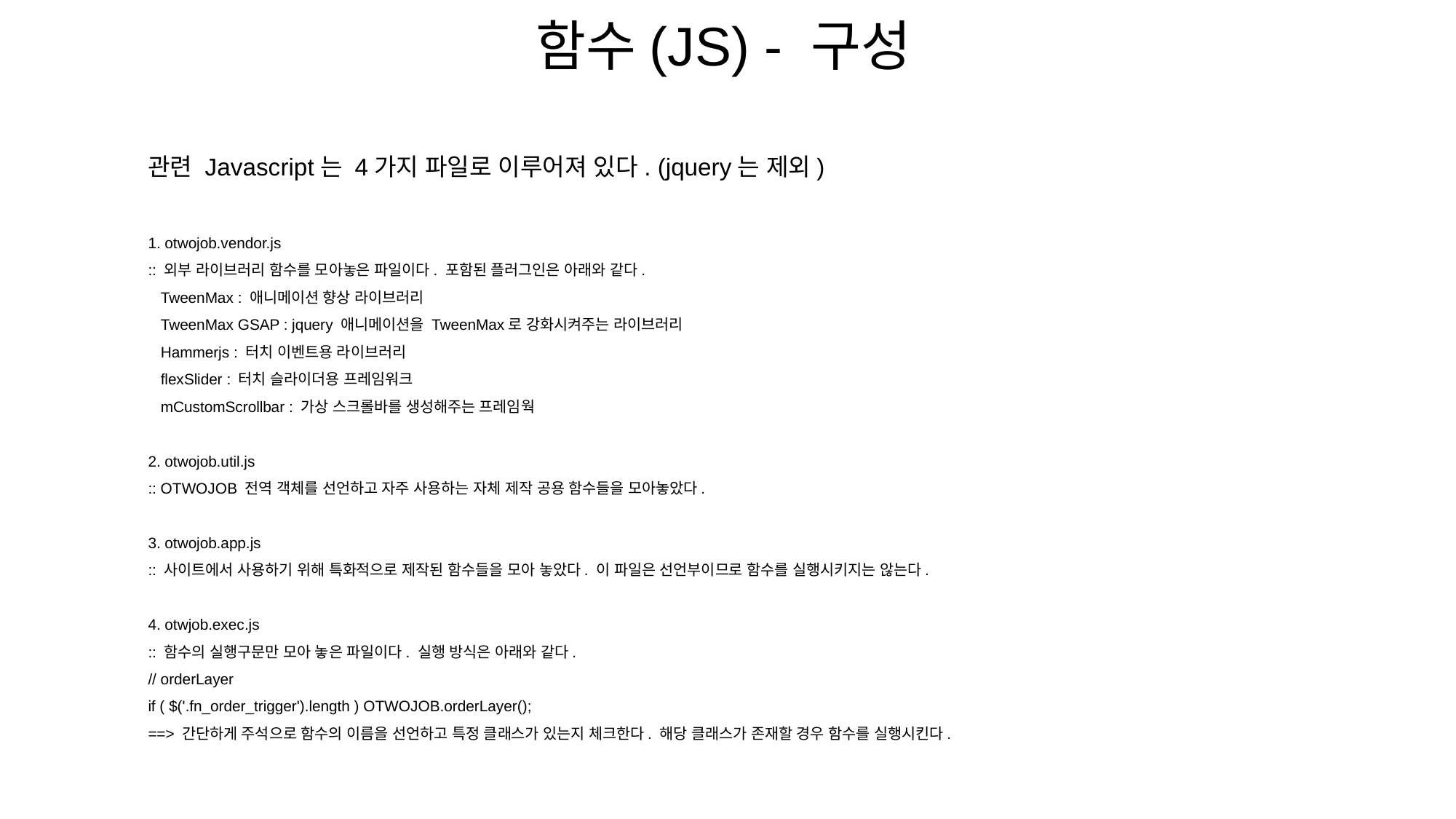

함수(JS) - 구성
관련 Javascript는 4가지 파일로 이루어져 있다. (jquery는 제외)

1. otwojob.vendor.js
:: 외부 라이브러리 함수를 모아놓은 파일이다. 포함된 플러그인은 아래와 같다.
   TweenMax : 애니메이션 향상 라이브러리
   TweenMax GSAP : jquery 애니메이션을 TweenMax로 강화시켜주는 라이브러리
   Hammerjs : 터치 이벤트용 라이브러리
   flexSlider : 터치 슬라이더용 프레임워크
   mCustomScrollbar : 가상 스크롤바를 생성해주는 프레임웍

2. otwojob.util.js
:: OTWOJOB 전역 객체를 선언하고 자주 사용하는 자체 제작 공용 함수들을 모아놓았다.

3. otwojob.app.js
:: 사이트에서 사용하기 위해 특화적으로 제작된 함수들을 모아 놓았다. 이 파일은 선언부이므로 함수를 실행시키지는 않는다.

4. otwjob.exec.js
:: 함수의 실행구문만 모아 놓은 파일이다. 실행 방식은 아래와 같다.
// orderLayer
if ( $('.fn_order_trigger').length ) OTWOJOB.orderLayer();
==> 간단하게 주석으로 함수의 이름을 선언하고 특정 클래스가 있는지 체크한다. 해당 클래스가 존재할 경우 함수를 실행시킨다.